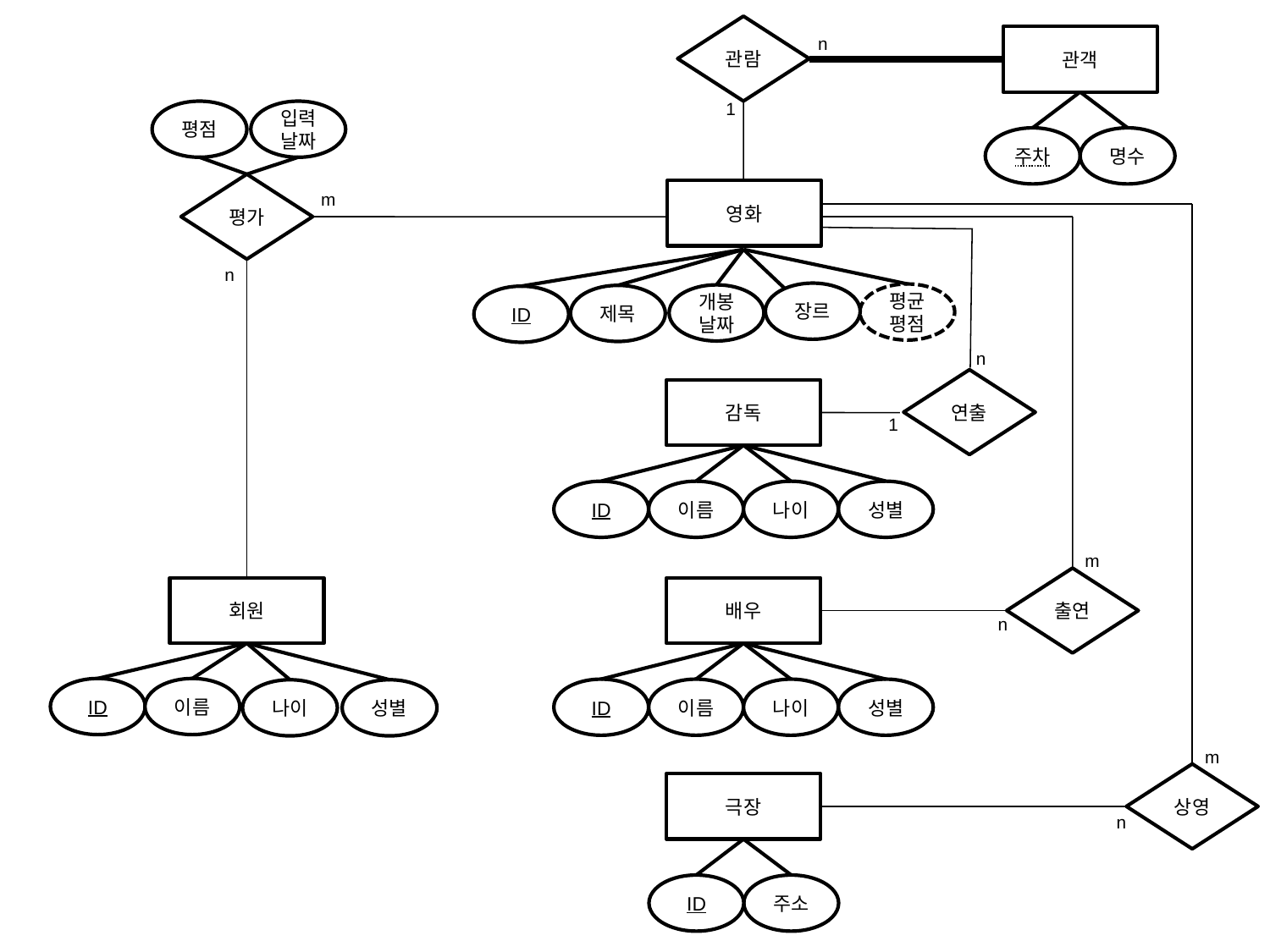

관람
n
관객
주차
명수
1
평점
입력날짜
평가
영화
m
평균평점
ID
제목
개봉날짜
n
장르
n
연출
감독
ID
성별
이름
나이
1
m
출연
회원
ID
이름
나이
성별
배우
ID
성별
이름
나이
n
m
상영
극장
주소
n
ID